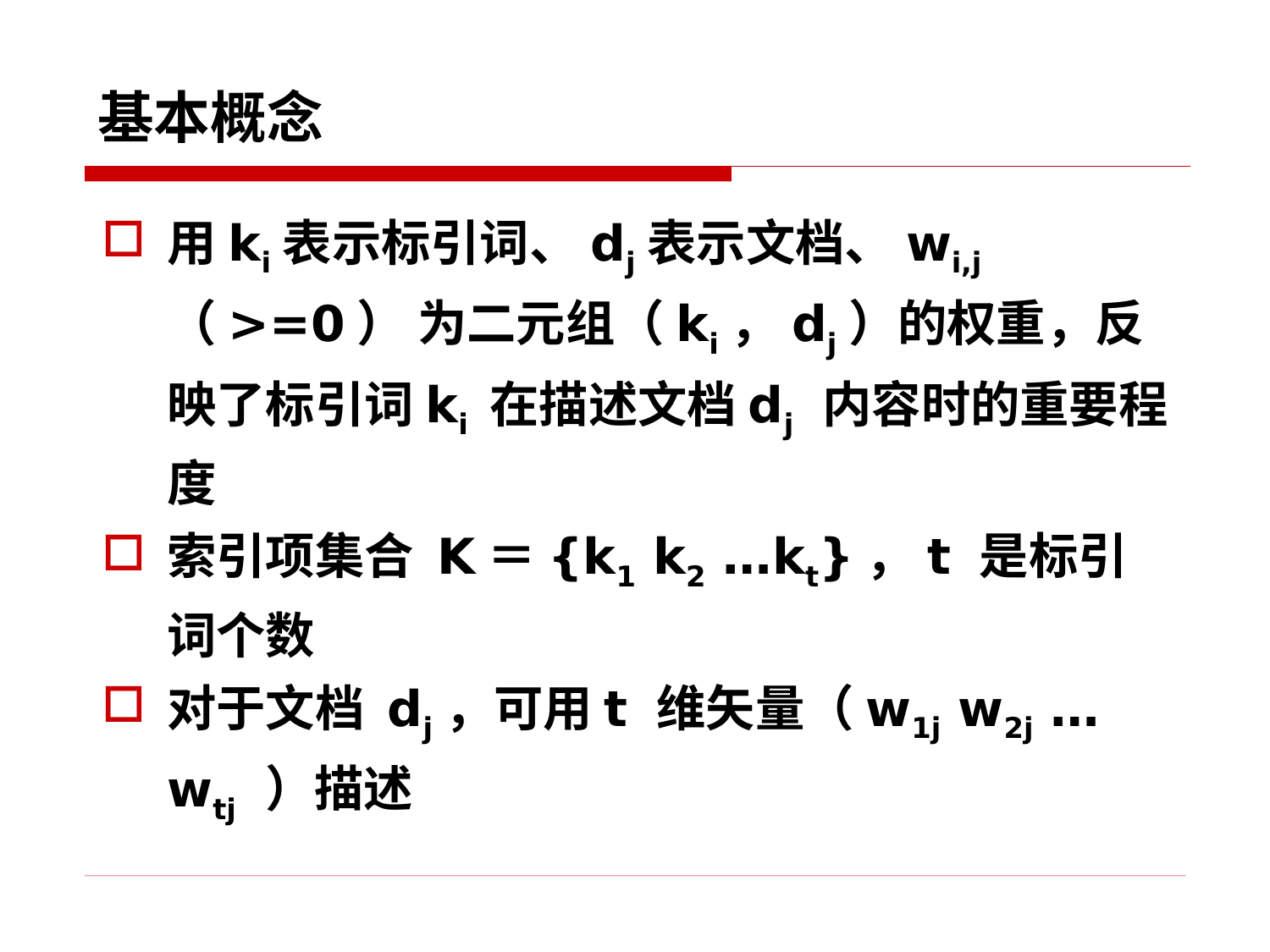

# 基本概念
用ki表示标引词、dj表示文档、wi,j （>=0） 为二元组（ki，dj）的权重，反映了标引词ki 在描述文档dj 内容时的重要程度
索引项集合 K＝{k1 k2 …kt}，t 是标引词个数
对于文档 dj，可用t 维矢量（w1j w2j … wtj ）描述